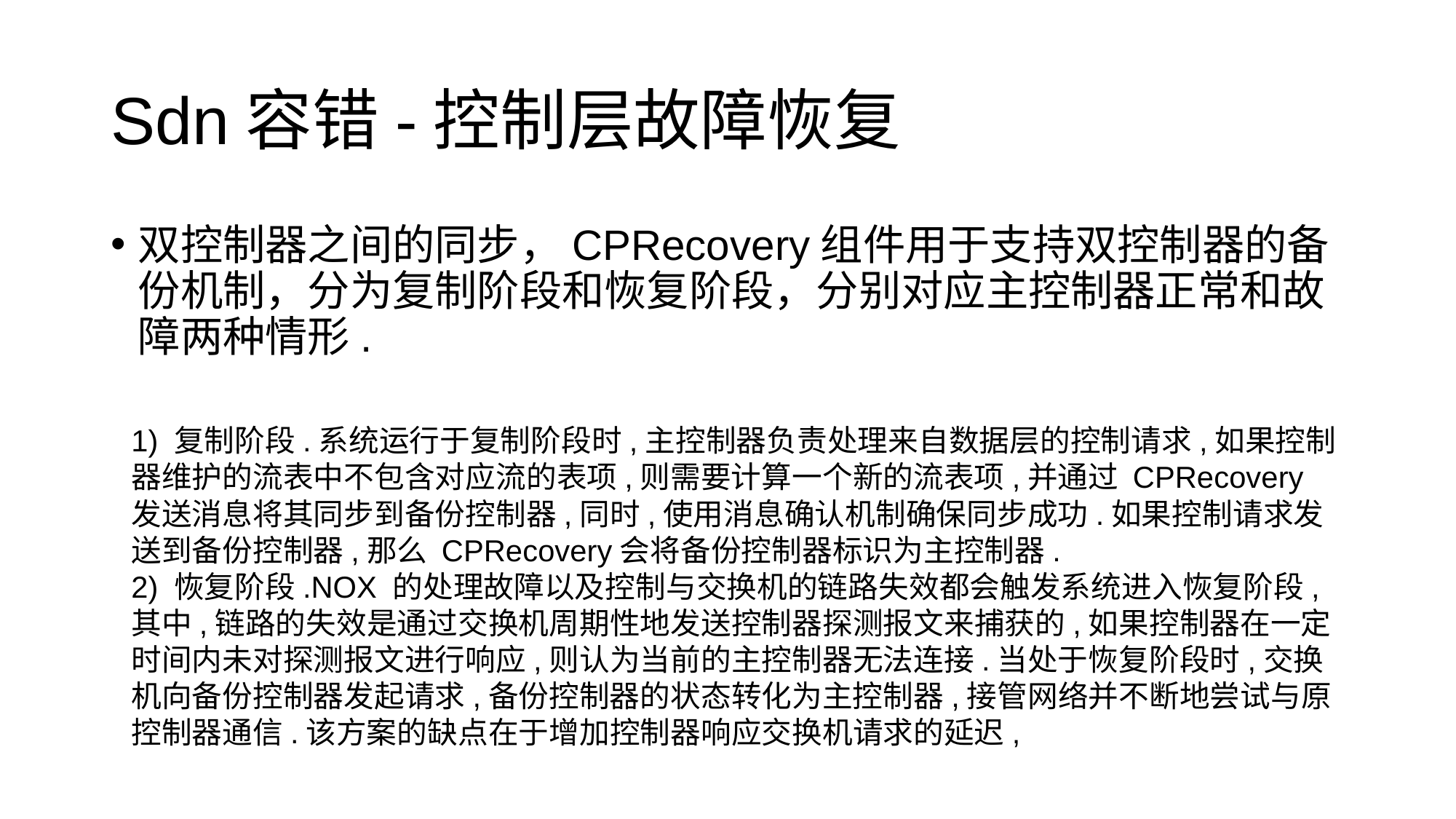

# Sdn容错-控制层故障恢复
双控制器之间的同步，CPRecovery组件用于支持双控制器的备份机制，分为复制阶段和恢复阶段，分别对应主控制器正常和故障两种情形.
1) 复制阶段.系统运行于复制阶段时,主控制器负责处理来自数据层的控制请求,如果控制器维护的流表中不包含对应流的表项,则需要计算一个新的流表项,并通过 CPRecovery 发送消息将其同步到备份控制器,同时,使用消息确认机制确保同步成功.如果控制请求发送到备份控制器,那么 CPRecovery会将备份控制器标识为主控制器.
2) 恢复阶段.NOX 的处理故障以及控制与交换机的链路失效都会触发系统进入恢复阶段,其中,链路的失效是通过交换机周期性地发送控制器探测报文来捕获的,如果控制器在一定时间内未对探测报文进行响应,则认为当前的主控制器无法连接.当处于恢复阶段时,交换机向备份控制器发起请求,备份控制器的状态转化为主控制器,接管网络并不断地尝试与原控制器通信.该方案的缺点在于增加控制器响应交换机请求的延迟,